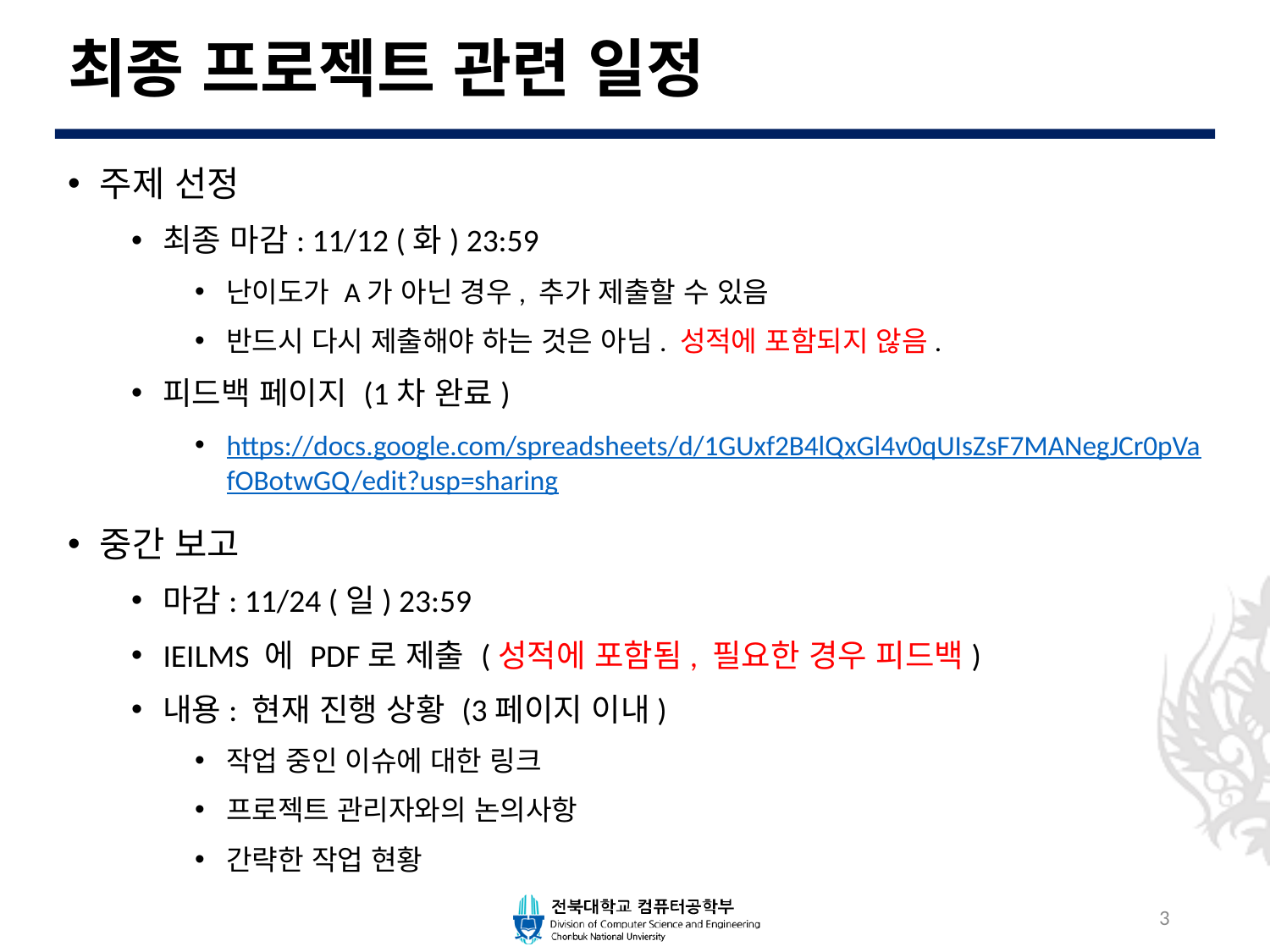

# 최종 프로젝트 관련 일정
주제 선정
최종 마감: 11/12 (화) 23:59
난이도가 A가 아닌 경우, 추가 제출할 수 있음
반드시 다시 제출해야 하는 것은 아님. 성적에 포함되지 않음.
피드백 페이지 (1차 완료)
https://docs.google.com/spreadsheets/d/1GUxf2B4lQxGl4v0qUIsZsF7MANegJCr0pVafOBotwGQ/edit?usp=sharing
중간 보고
마감: 11/24 (일) 23:59
IEILMS 에 PDF로 제출 (성적에 포함됨, 필요한 경우 피드백)
내용: 현재 진행 상황 (3페이지 이내)
작업 중인 이슈에 대한 링크
프로젝트 관리자와의 논의사항
간략한 작업 현황
3